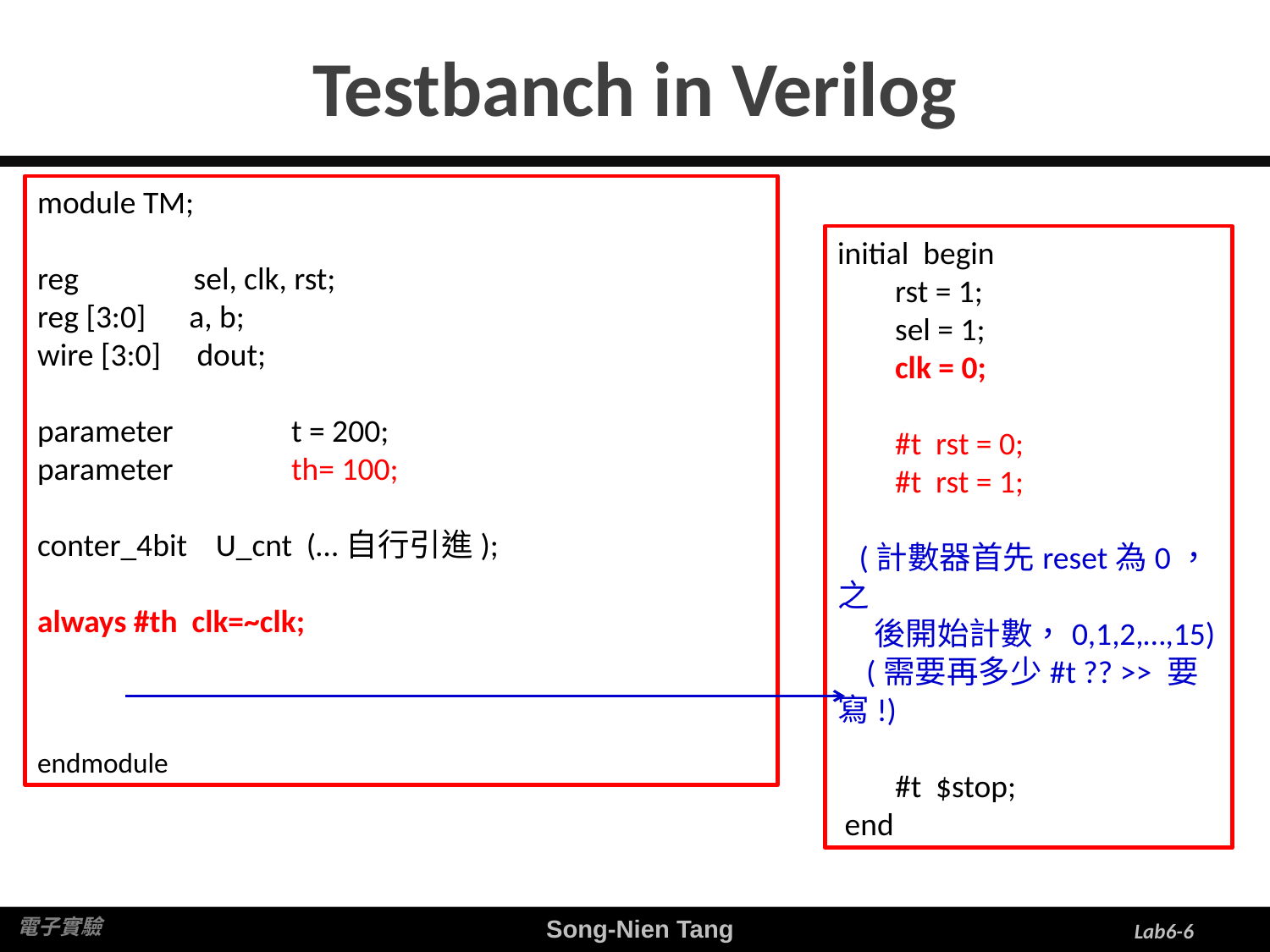

# Testbanch in Verilog
module TM;

reg                sel, clk, rst;
reg [3:0]      a, b;
wire [3:0]     dout;

parameter	t = 200;
parameter	th= 100;

conter_4bit    U_cnt  (…自行引進);

always #th  clk=~clk;

endmodule
initial  begin
        rst = 1;
        sel = 1;
        clk = 0;

        #t  rst = 0;
        #t  rst = 1;

   (計數器首先reset為0，之
    後開始計數，0,1,2,…,15)
    (需要再多少#t ?? >> 要寫!)

        #t  $stop;
 end
Lab6-6